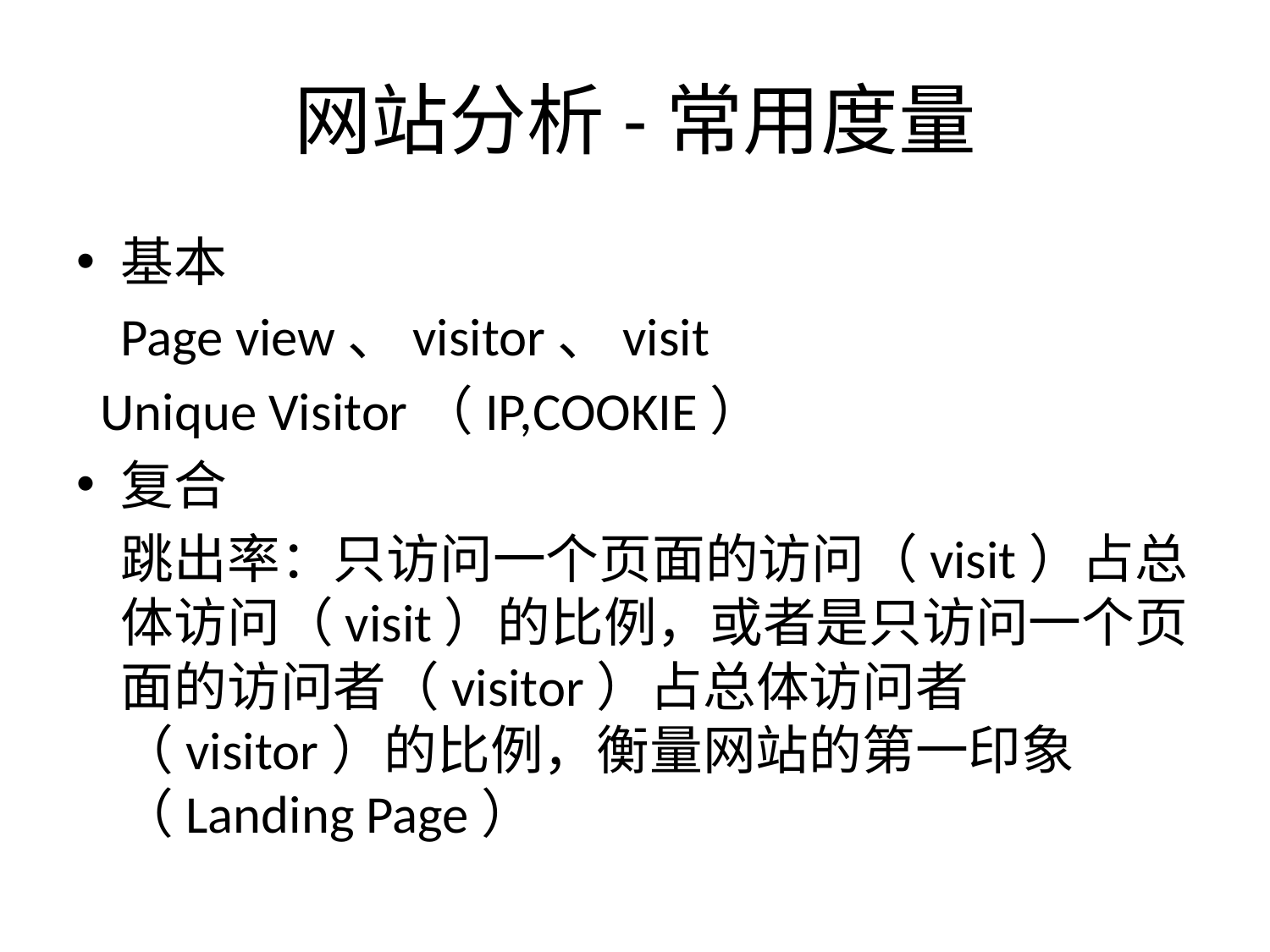

# 网站分析-常用度量
基本
	Page view、visitor、visit
  Unique Visitor（IP,COOKIE）
复合
	跳出率：只访问一个页面的访问（visit）占总体访问（visit）的比例，或者是只访问一个页面的访问者（visitor）占总体访问者（visitor）的比例，衡量网站的第一印象（Landing Page）